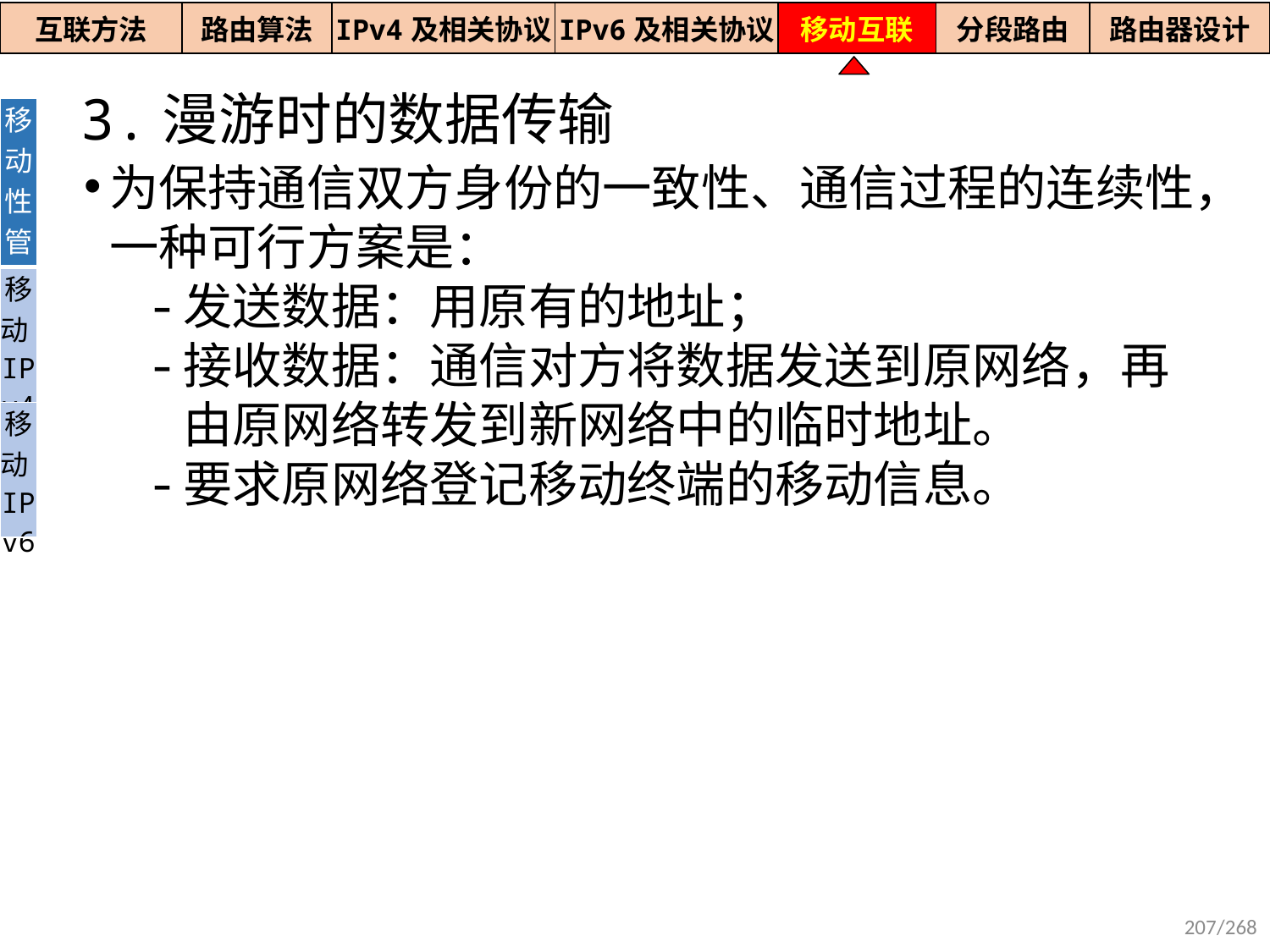

| 互联方法 | 路由算法 | IPv4及相关协议 | IPv6及相关协议 | 移动互联 | 分段路由 | 路由器设计 |
| --- | --- | --- | --- | --- | --- | --- |

3.漫游时的数据传输
| 移动性管理 |
| --- |
| 移动IPv4 |
| 移动IPv6 |
为保持通信双方身份的一致性、通信过程的连续性，一种可行方案是：
发送数据：用原有的地址；
接收数据：通信对方将数据发送到原网络，再由原网络转发到新网络中的临时地址。
要求原网络登记移动终端的移动信息。
207/268